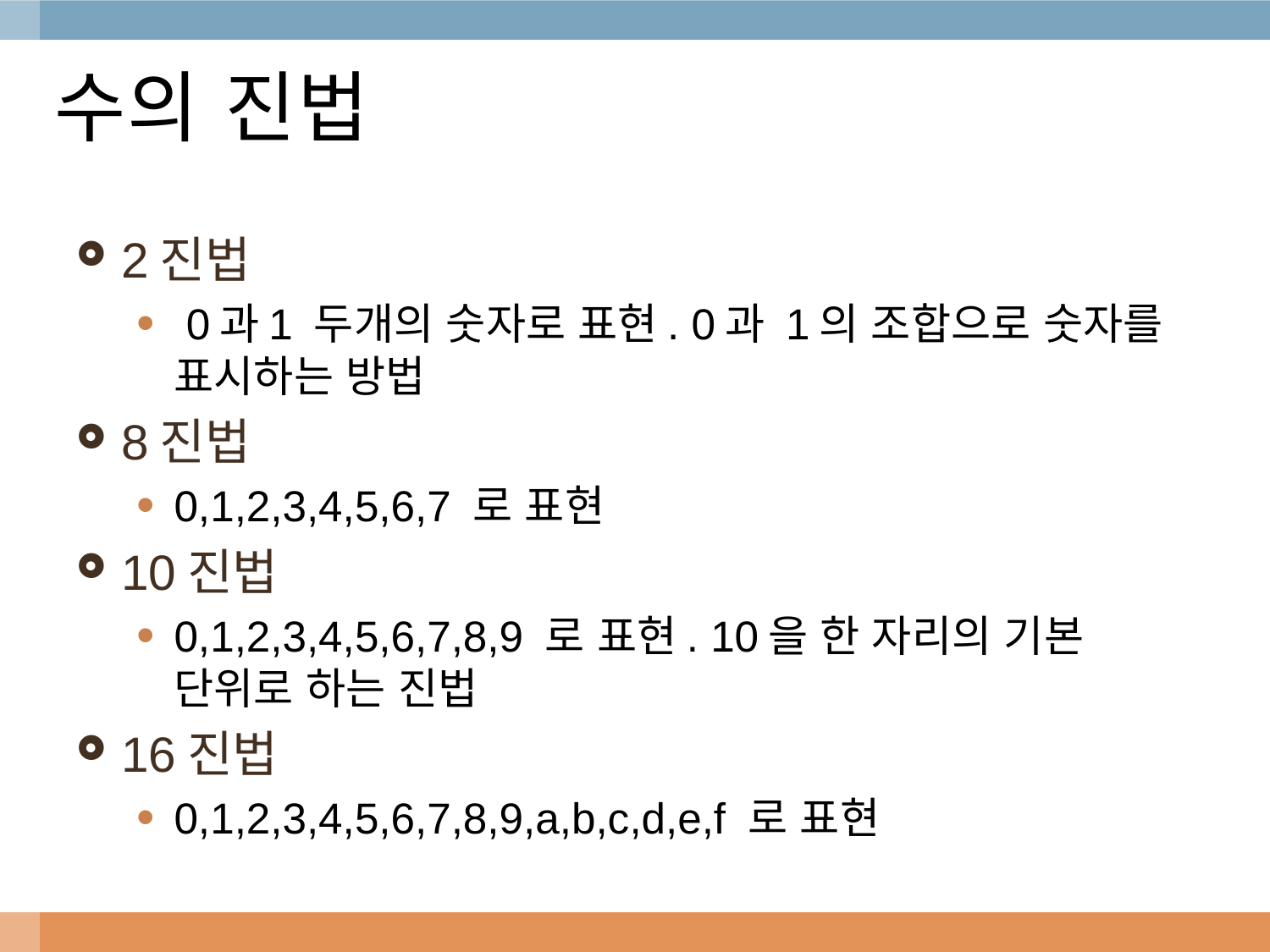

# 수의 진법
2진법
 0과1 두개의 숫자로 표현. 0과 1의 조합으로 숫자를 표시하는 방법
8진법
0,1,2,3,4,5,6,7 로 표현
10진법
0,1,2,3,4,5,6,7,8,9 로 표현. 10을 한 자리의 기본 단위로 하는 진법
16진법
0,1,2,3,4,5,6,7,8,9,a,b,c,d,e,f 로 표현